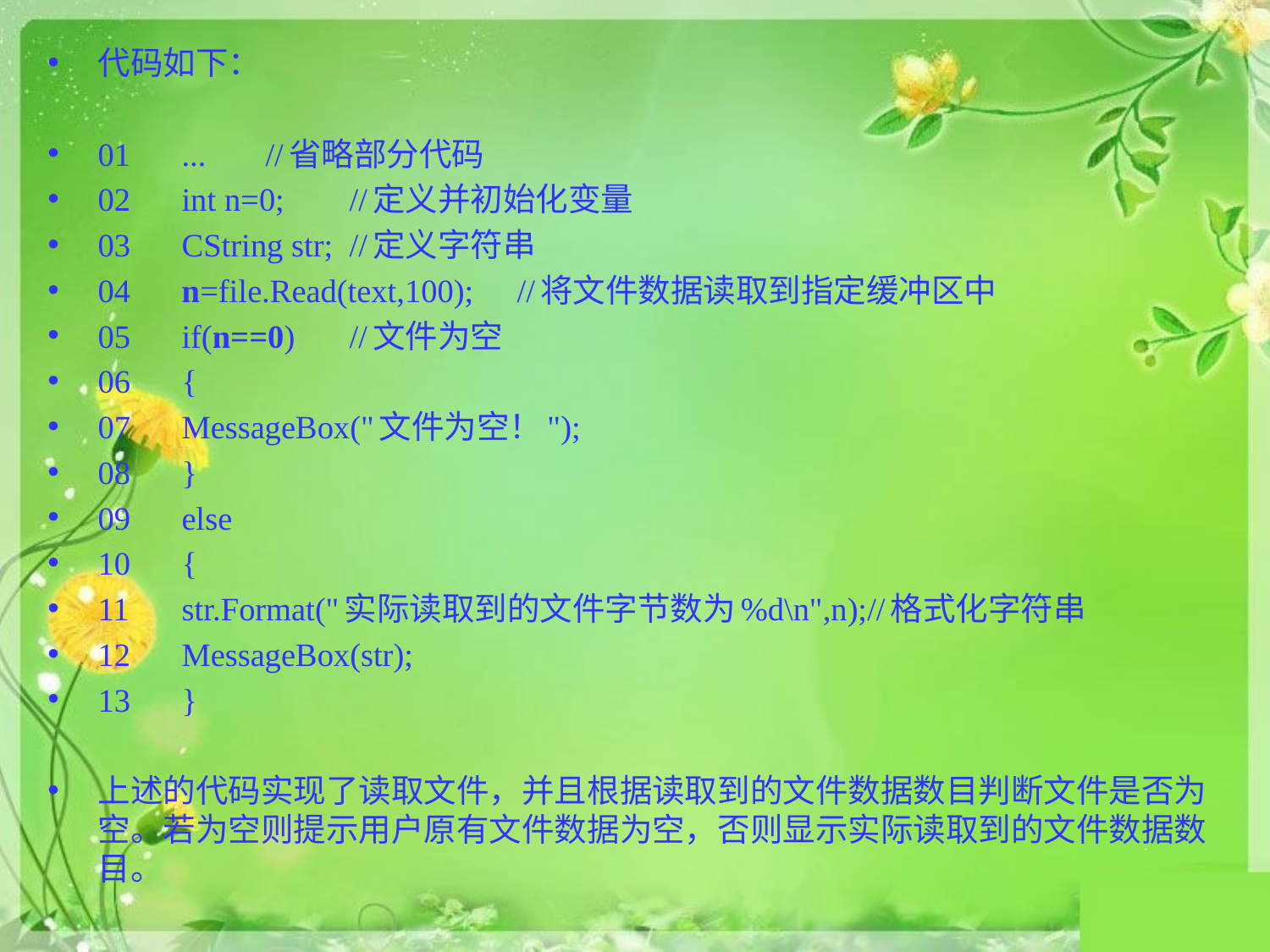

代码如下：

01	... 	//省略部分代码
02	int n=0;									//定义并初始化变量
03	CString str;								//定义字符串
04	n=file.Read(text,100);	//将文件数据读取到指定缓冲区中
05	if(n==0) 		//文件为空
06	{
07		MessageBox("文件为空！");
08	}
09	else
10	{
11		str.Format("实际读取到的文件字节数为%d\n",n);//格式化字符串
12		MessageBox(str);
13	}

上述的代码实现了读取文件，并且根据读取到的文件数据数目判断文件是否为空。若为空则提示用户原有文件数据为空，否则显示实际读取到的文件数据数目。